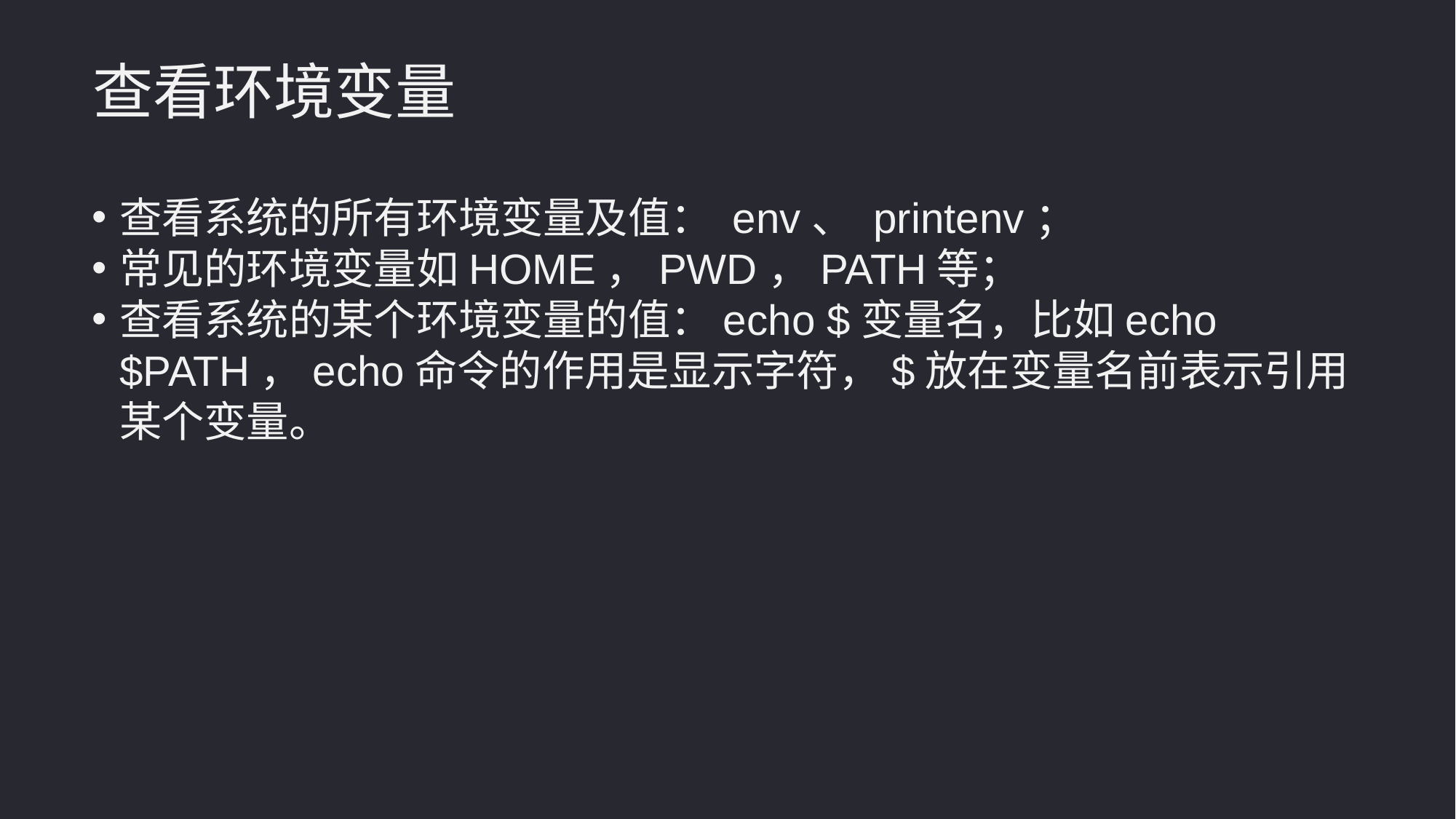

查看环境变量
查看系统的所有环境变量及值： env、 printenv；
常见的环境变量如HOME，PWD，PATH等；
查看系统的某个环境变量的值：echo $变量名，比如echo $PATH，echo命令的作用是显示字符，$放在变量名前表示引用某个变量。